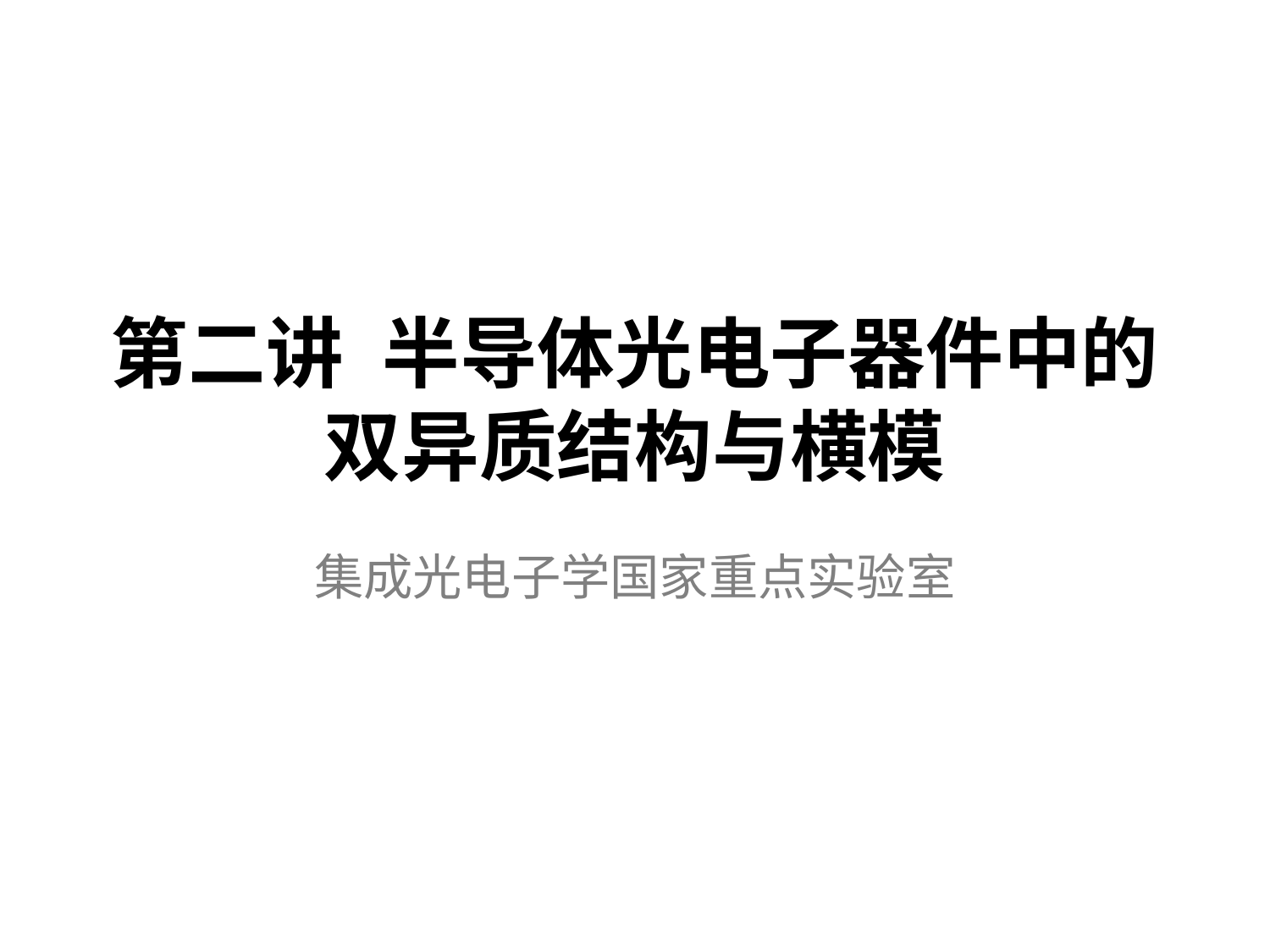

# 第二讲	 半导体光电子器件中的双异质结构与横模
集成光电子学国家重点实验室